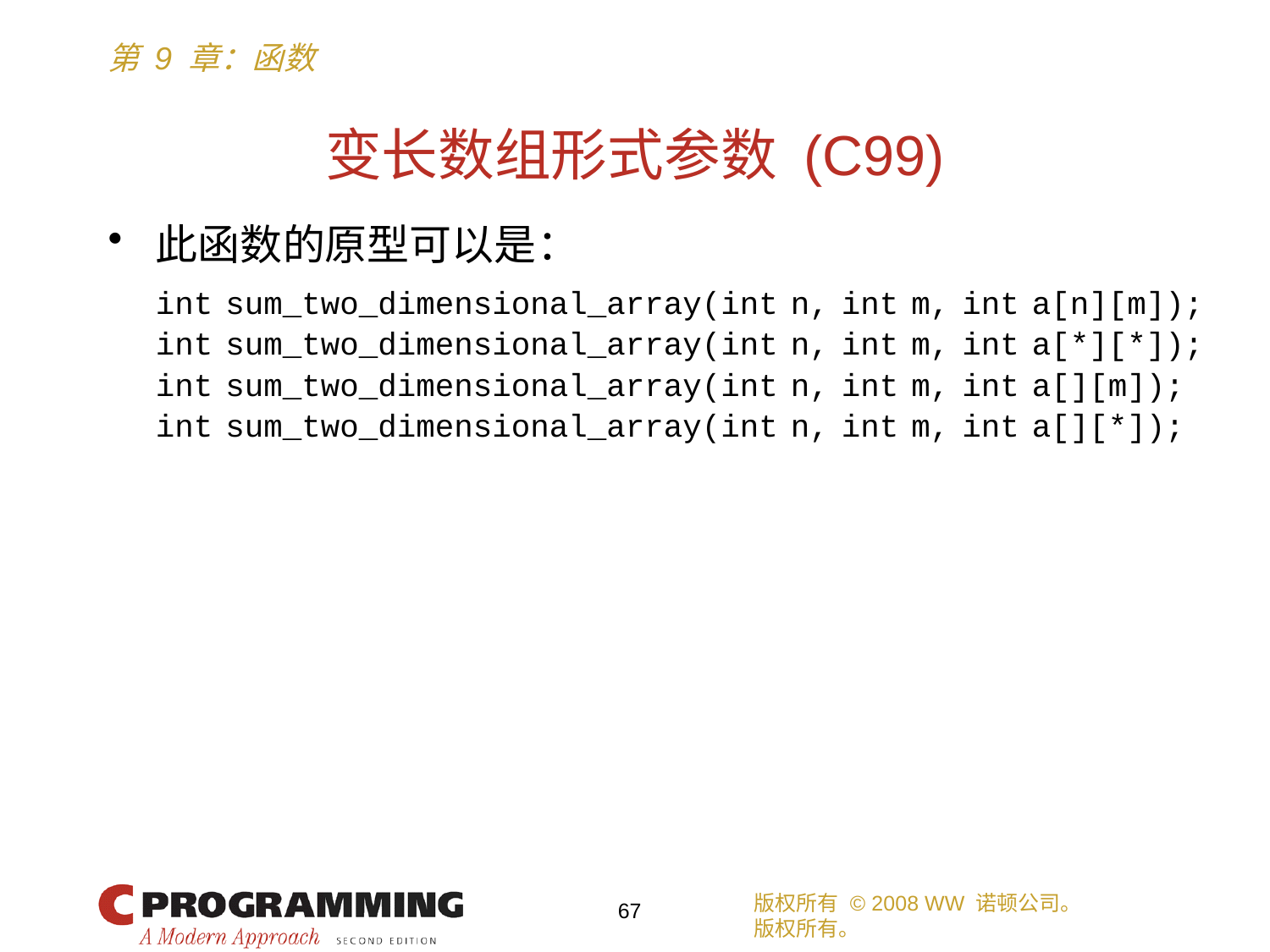

# 变长数组形式参数 (C99)
此函数的原型可以是：
	int sum_two_dimensional_array(int n, int m, int a[n][m]);
	int sum_two_dimensional_array(int n, int m, int a[*][*]);
	int sum_two_dimensional_array(int n, int m, int a[][m]);
	int sum_two_dimensional_array(int n, int m, int a[][*]);
版权所有 © 2008 WW 诺顿公司。
版权所有。
67